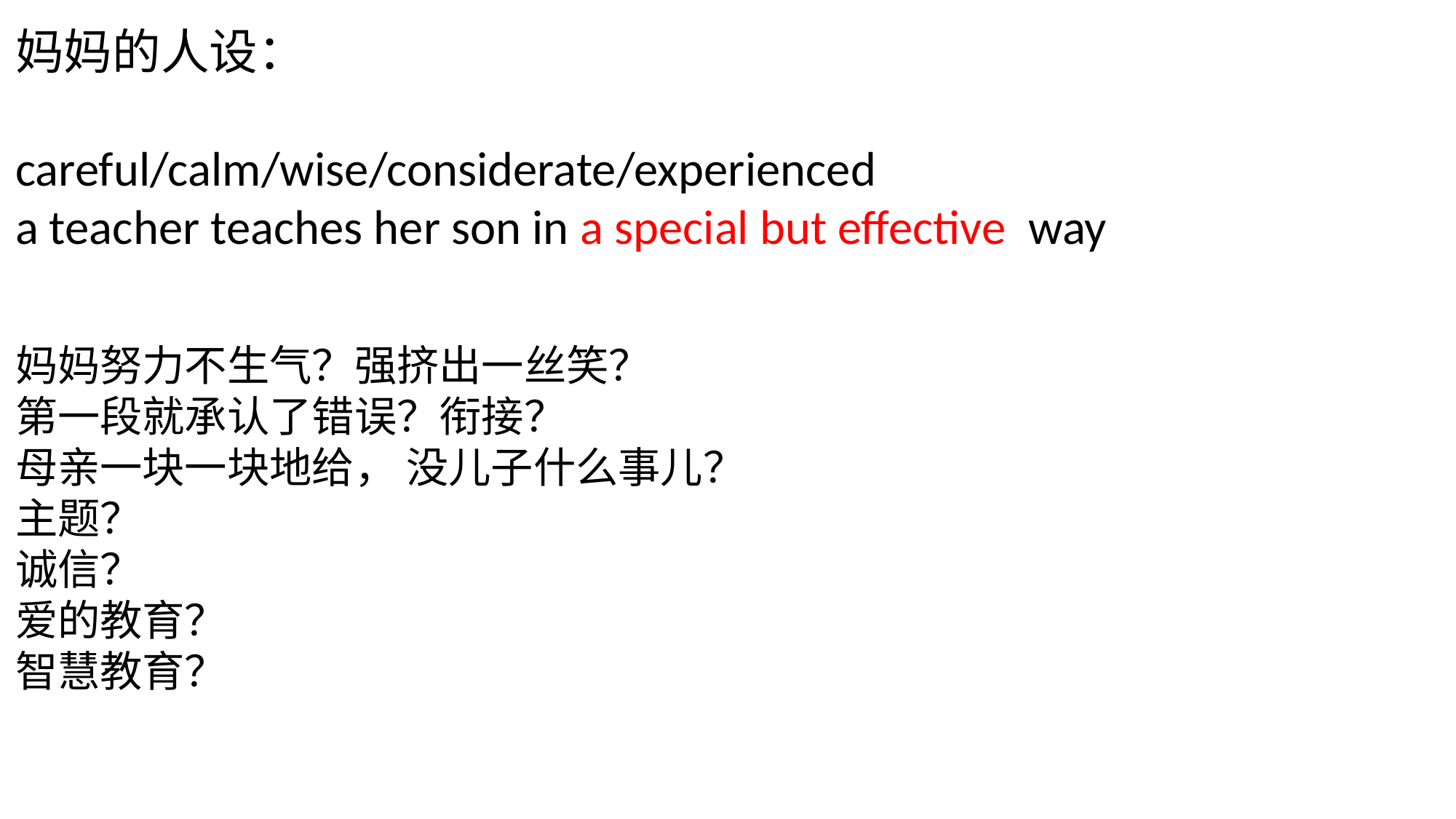

妈妈的人设：

careful/calm/wise/considerate/experienced
a teacher teaches her son in a special but effective  way
妈妈努力不生气？强挤出一丝笑？
第一段就承认了错误？衔接？
母亲一块一块地给， 没儿子什么事儿？
主题？
诚信？
爱的教育？
智慧教育？